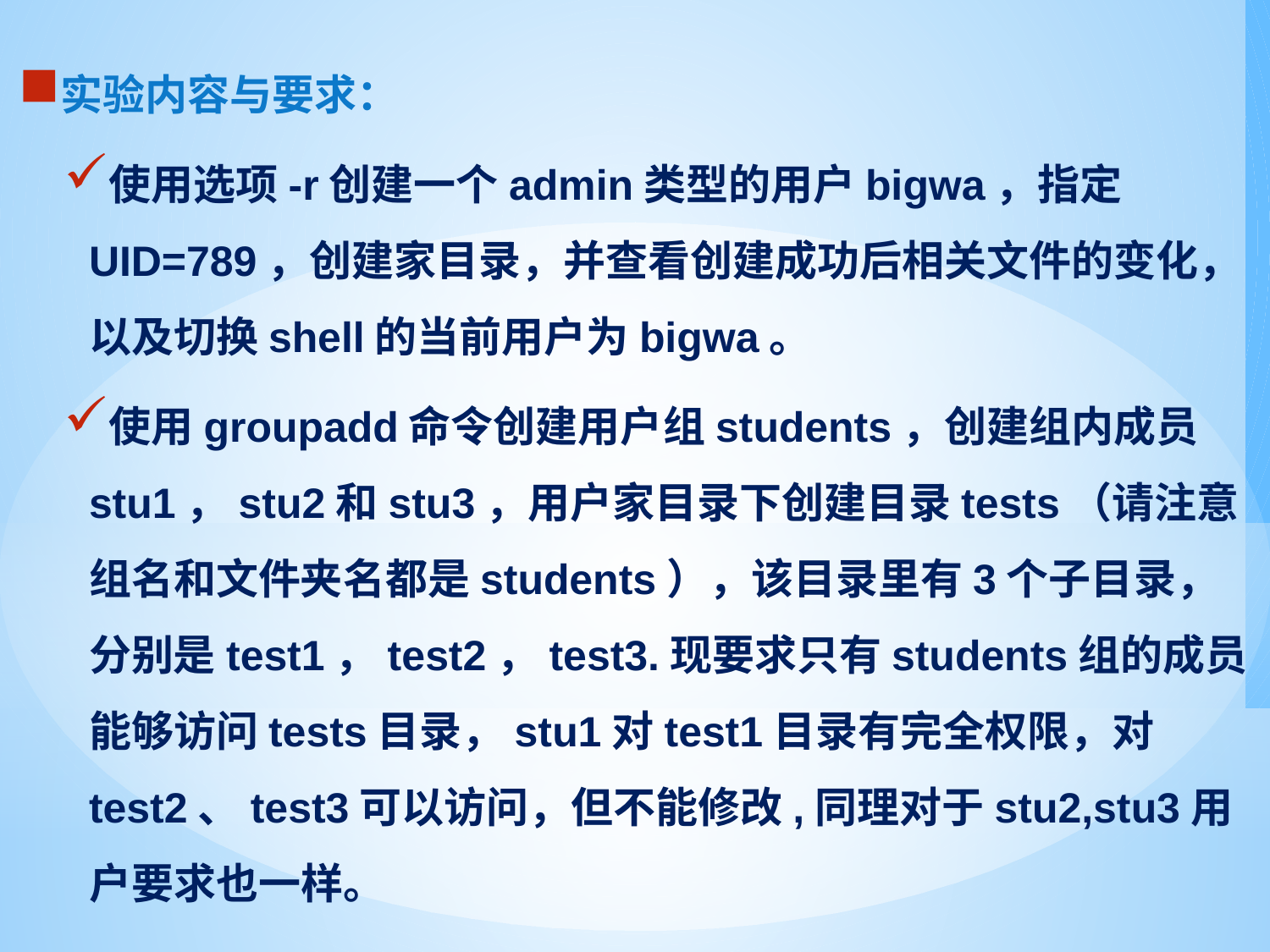

实验内容与要求：
使用选项-r创建一个admin类型的用户bigwa，指定UID=789，创建家目录，并查看创建成功后相关文件的变化，以及切换shell的当前用户为bigwa。
使用groupadd命令创建用户组students，创建组内成员stu1，stu2和stu3，用户家目录下创建目录tests（请注意组名和文件夹名都是students），该目录里有3个子目录，分别是test1，test2，test3.现要求只有students组的成员能够访问tests目录，stu1对test1目录有完全权限，对test2、test3可以访问，但不能修改,同理对于stu2,stu3用户要求也一样。